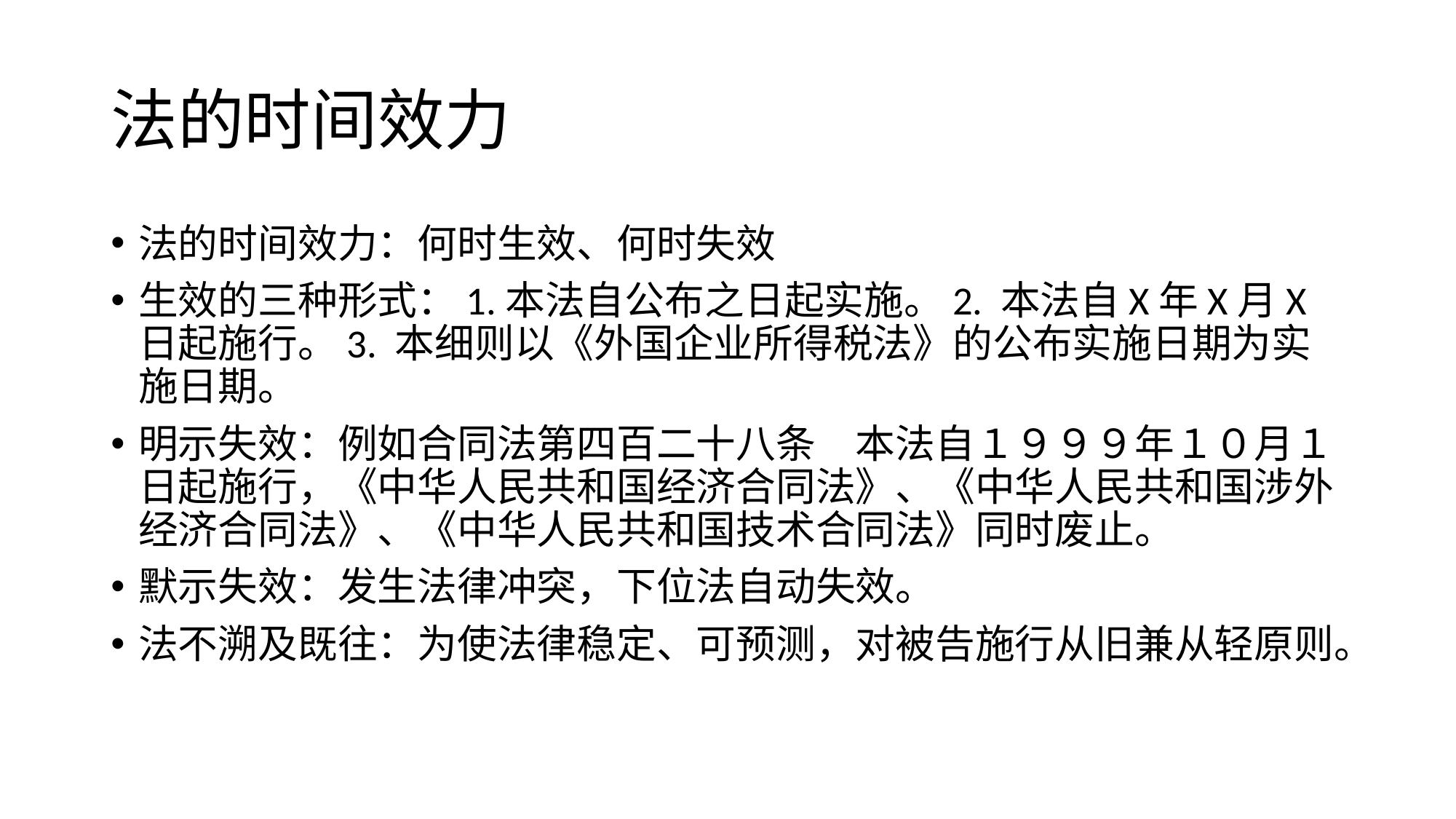

# 法的时间效力
法的时间效力：何时生效、何时失效
生效的三种形式：1.本法自公布之日起实施。2. 本法自X年X月X日起施行。3. 本细则以《外国企业所得税法》的公布实施日期为实施日期。
明示失效：例如合同法第四百二十八条　本法自１９９９年１０月１日起施行，《中华人民共和国经济合同法》、《中华人民共和国涉外经济合同法》、《中华人民共和国技术合同法》同时废止。
默示失效：发生法律冲突，下位法自动失效。
法不溯及既往：为使法律稳定、可预测，对被告施行从旧兼从轻原则。